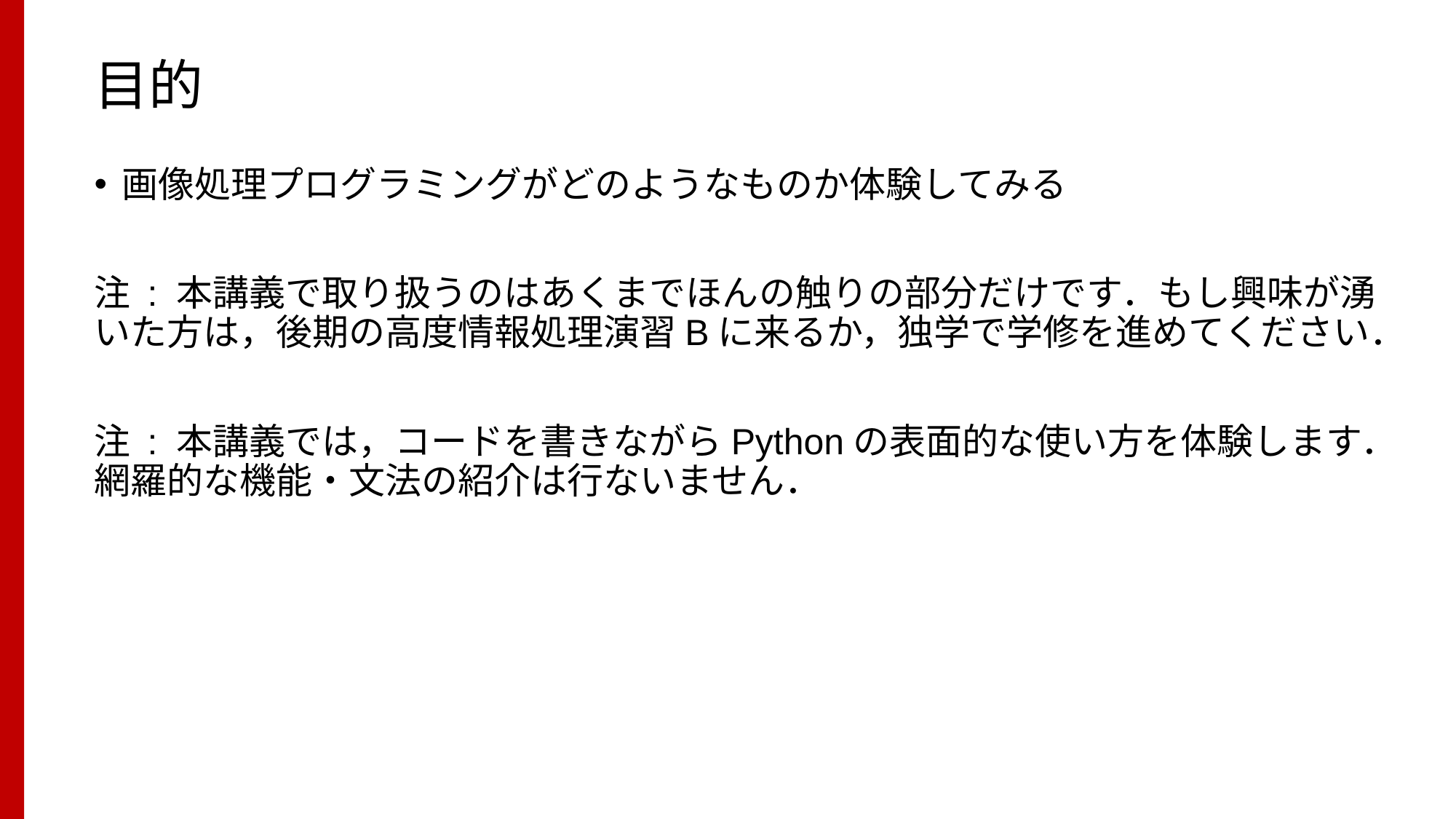

# 目的
画像処理プログラミングがどのようなものか体験してみる

注 : 本講義で取り扱うのはあくまでほんの触りの部分だけです．もし興味が湧いた方は，後期の高度情報処理演習Bに来るか，独学で学修を進めてください．

注 : 本講義では，コードを書きながらPythonの表面的な使い方を体験します．網羅的な機能・文法の紹介は行ないません．